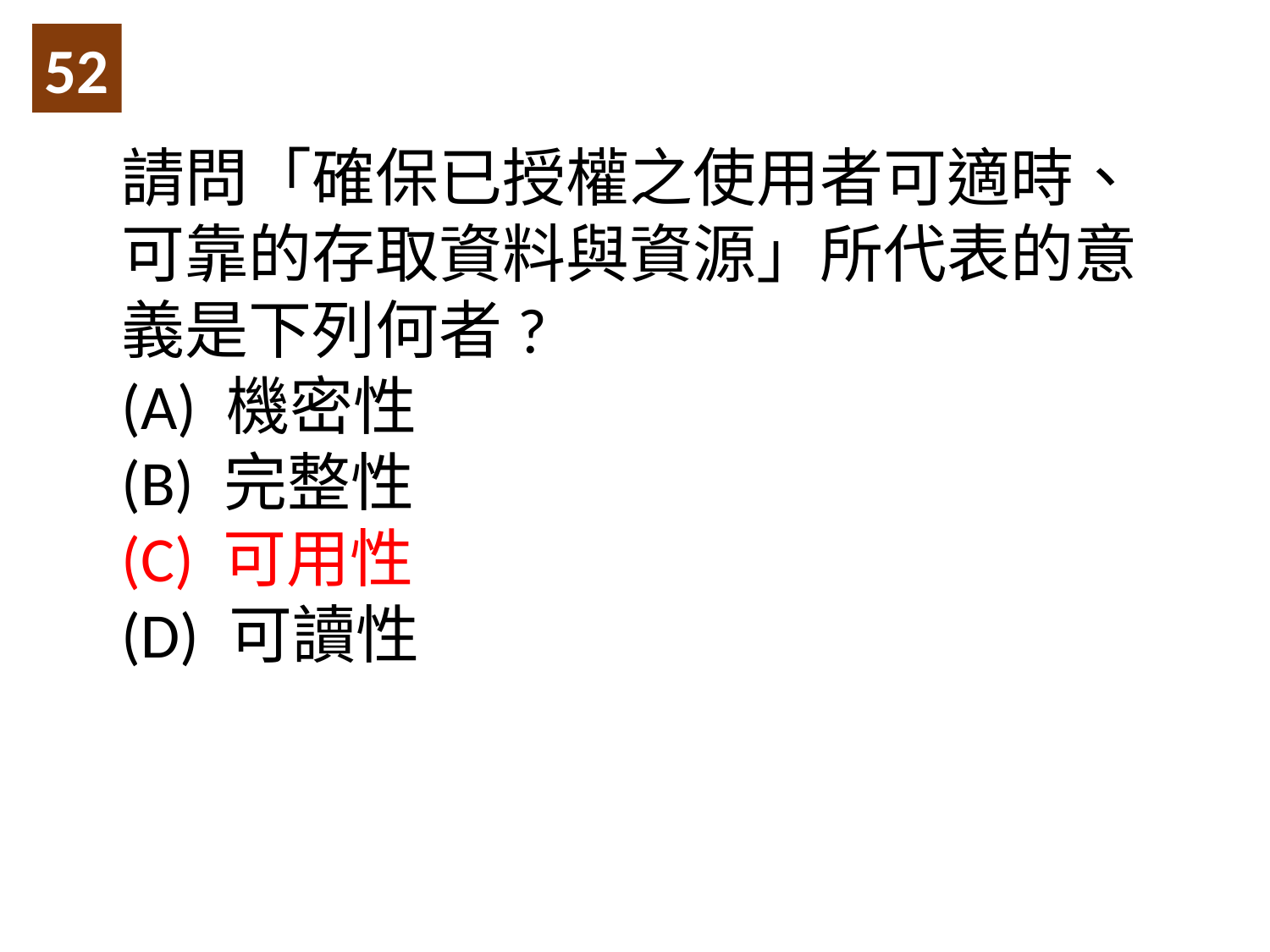

52
請問「確保已授權之使用者可適時、可靠的存取資料與資源」所代表的意義是下列何者?
(A) 機密性
(B) 完整性
(C) 可用性
(D) 可讀性